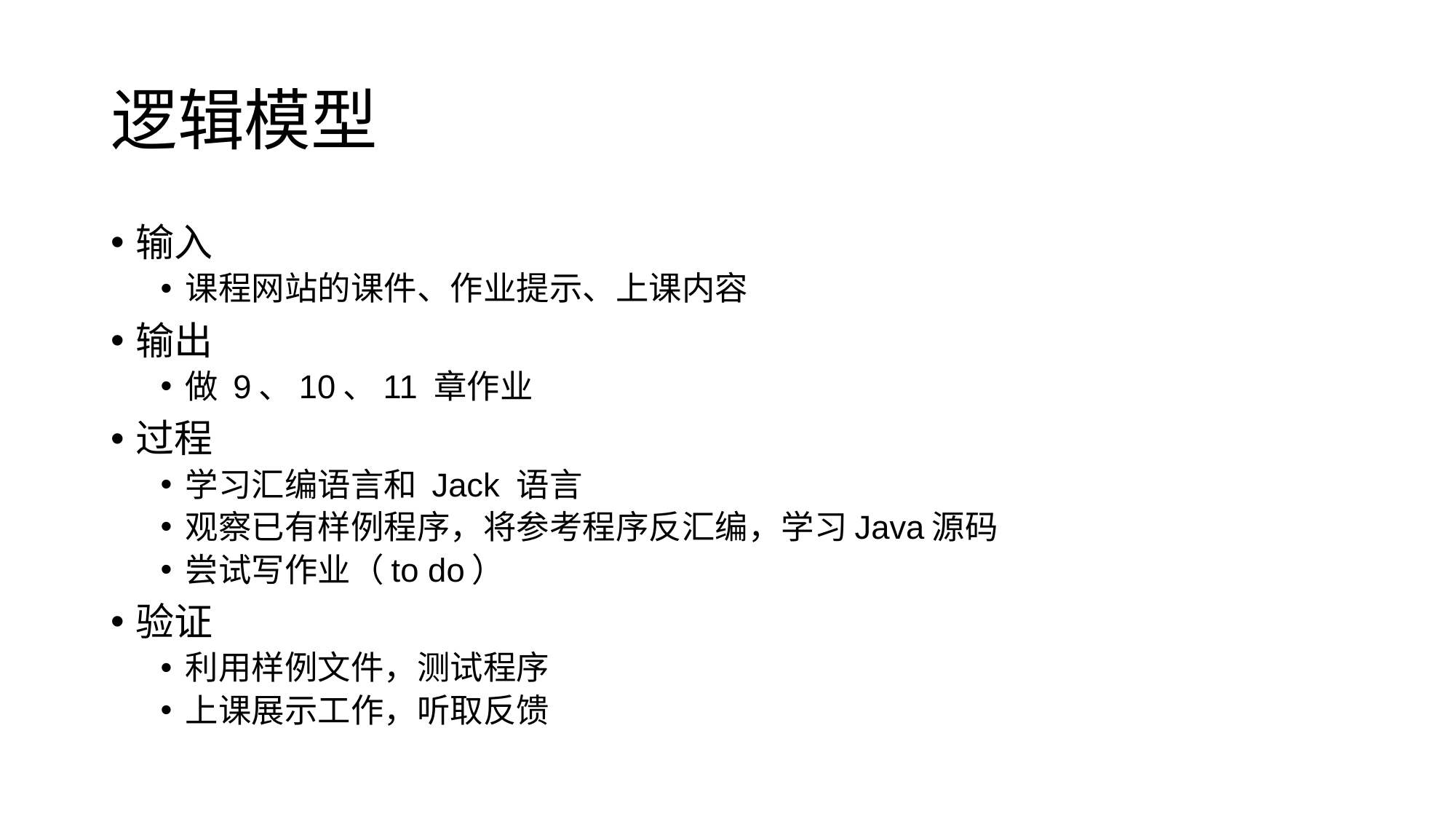

# 逻辑模型
输入
课程网站的课件、作业提示、上课内容
输出
做 9、10、11 章作业
过程
学习汇编语言和 Jack 语言
观察已有样例程序，将参考程序反汇编，学习Java源码
尝试写作业（to do）
验证
利用样例文件，测试程序
上课展示工作，听取反馈